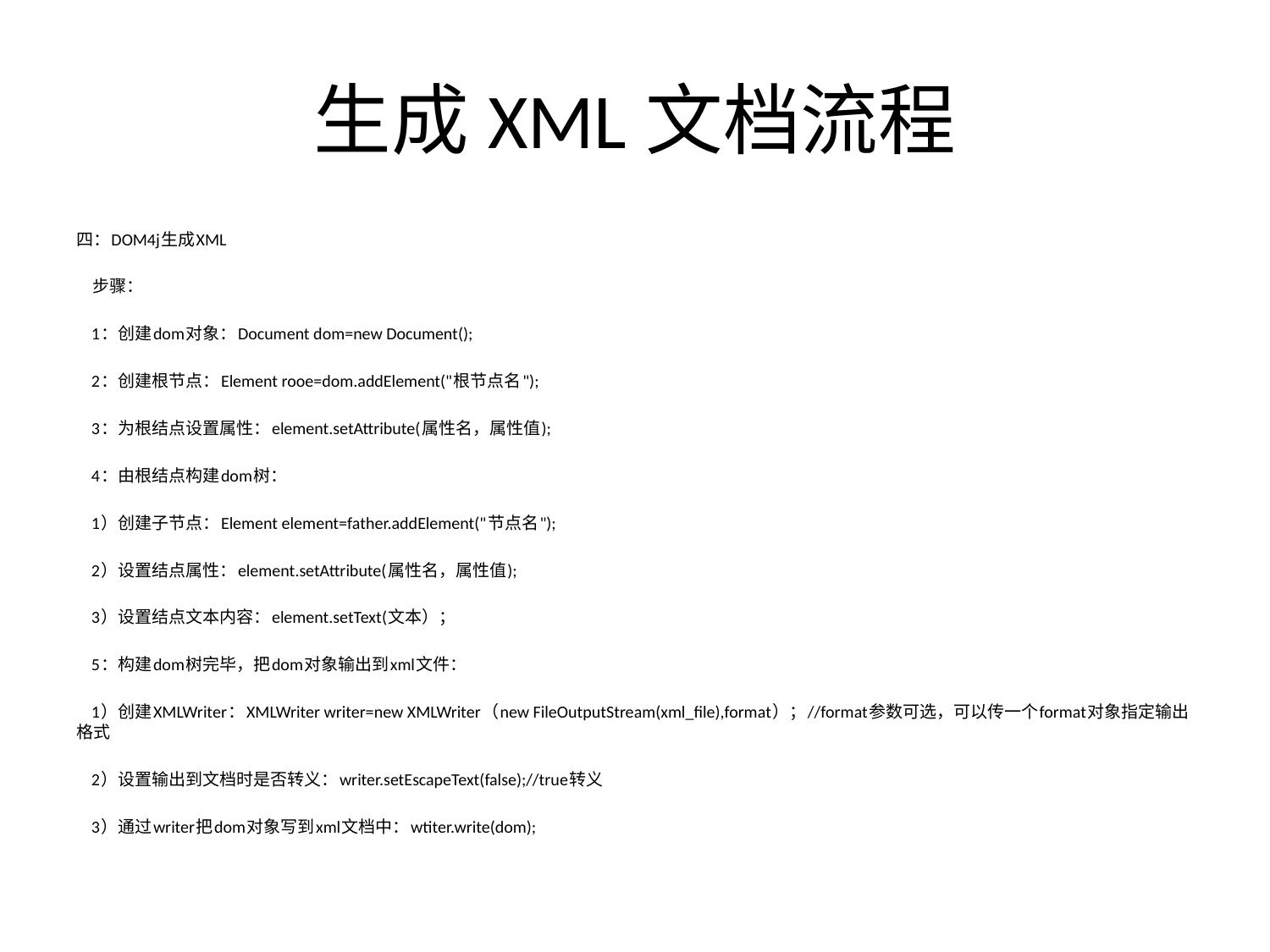

# 生成XML文档流程
四：DOM4j生成XML

    步骤：

    1：创建dom对象：Document dom=new Document();

    2：创建根节点：Element rooe=dom.addElement("根节点名");

    3：为根结点设置属性：element.setAttribute(属性名，属性值);

    4：由根结点构建dom树：

    1）创建子节点：Element element=father.addElement("节点名");

    2）设置结点属性：element.setAttribute(属性名，属性值);

    3）设置结点文本内容：element.setText(文本）；

    5：构建dom树完毕，把dom对象输出到xml文件：

    1）创建XMLWriter：XMLWriter writer=new XMLWriter（new FileOutputStream(xml_file),format）；//format参数可选，可以传一个format对象指定输出格式

    2）设置输出到文档时是否转义：writer.setEscapeText(false);//true转义

    3）通过writer把dom对象写到xml文档中：wtiter.write(dom);